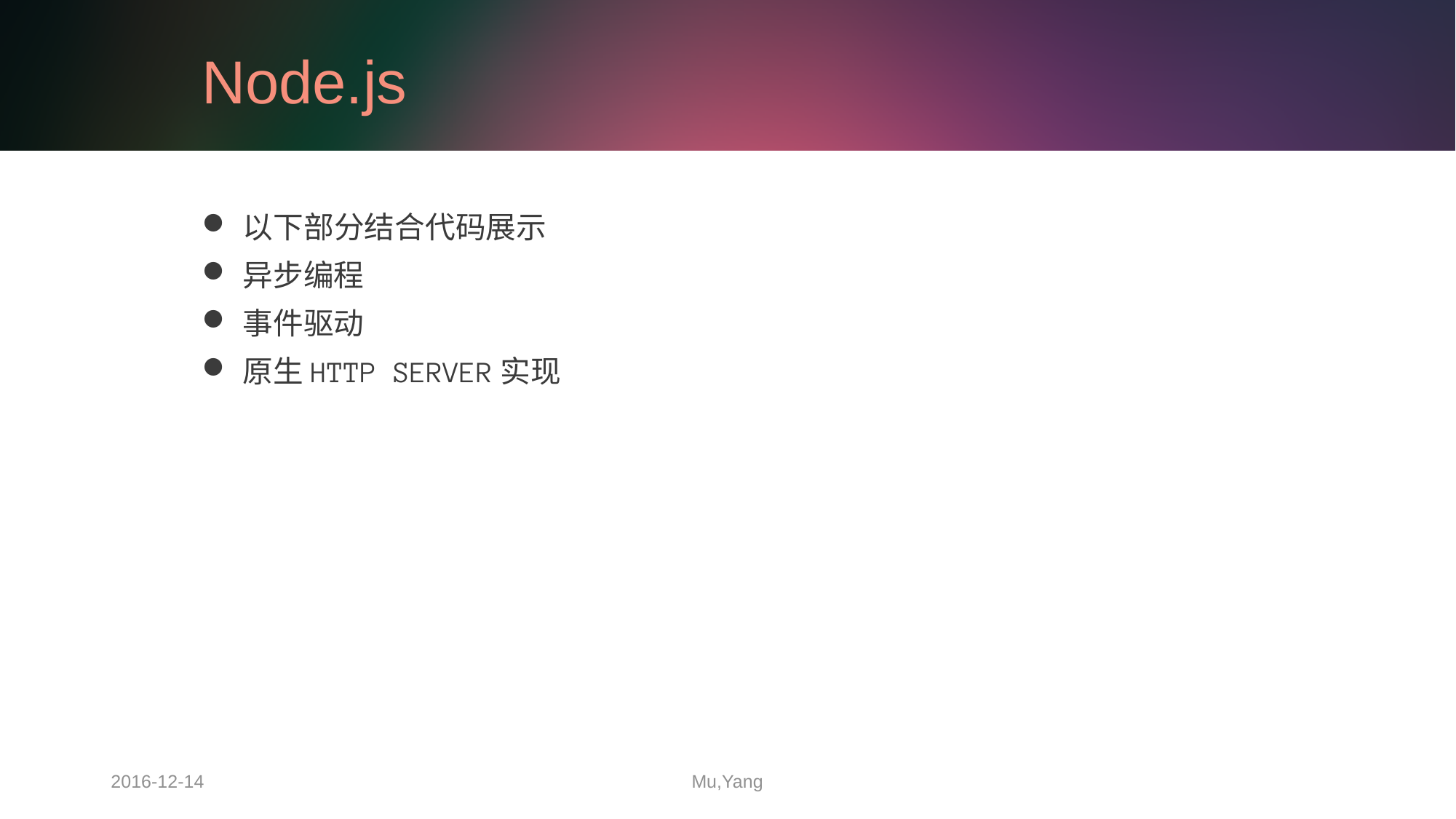

# Node.js
以下部分结合代码展示
异步编程
事件驱动
原生HTTP SERVER实现
2016-12-14
Mu,Yang
141